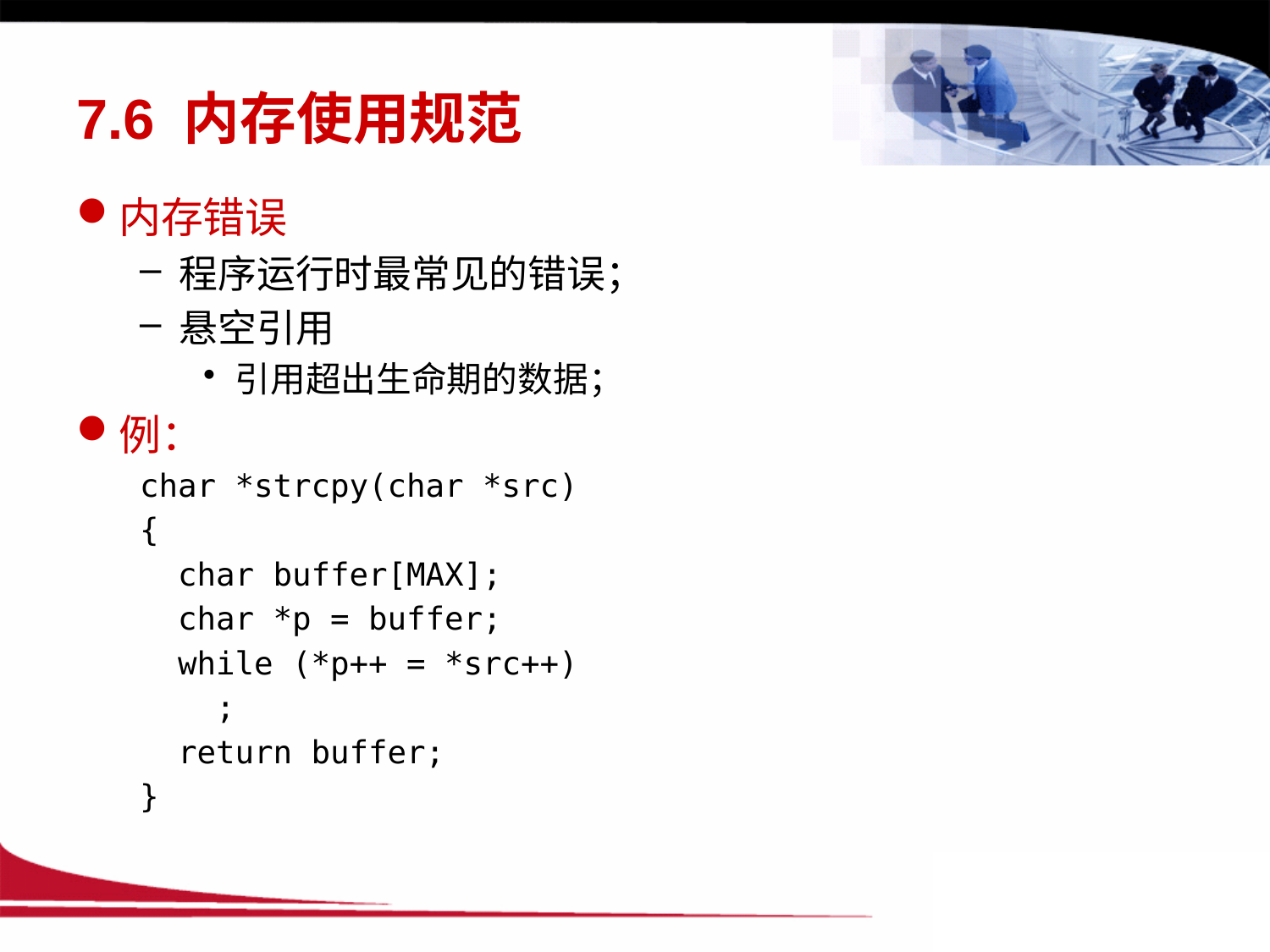

# 7.6 内存使用规范
内存错误
程序运行时最常见的错误；
悬空引用
引用超出生命期的数据；
例：
char *strcpy(char *src)
{
  char buffer[MAX];
  char *p = buffer;
  while (*p++ = *src++)
    ;
  return buffer;
}